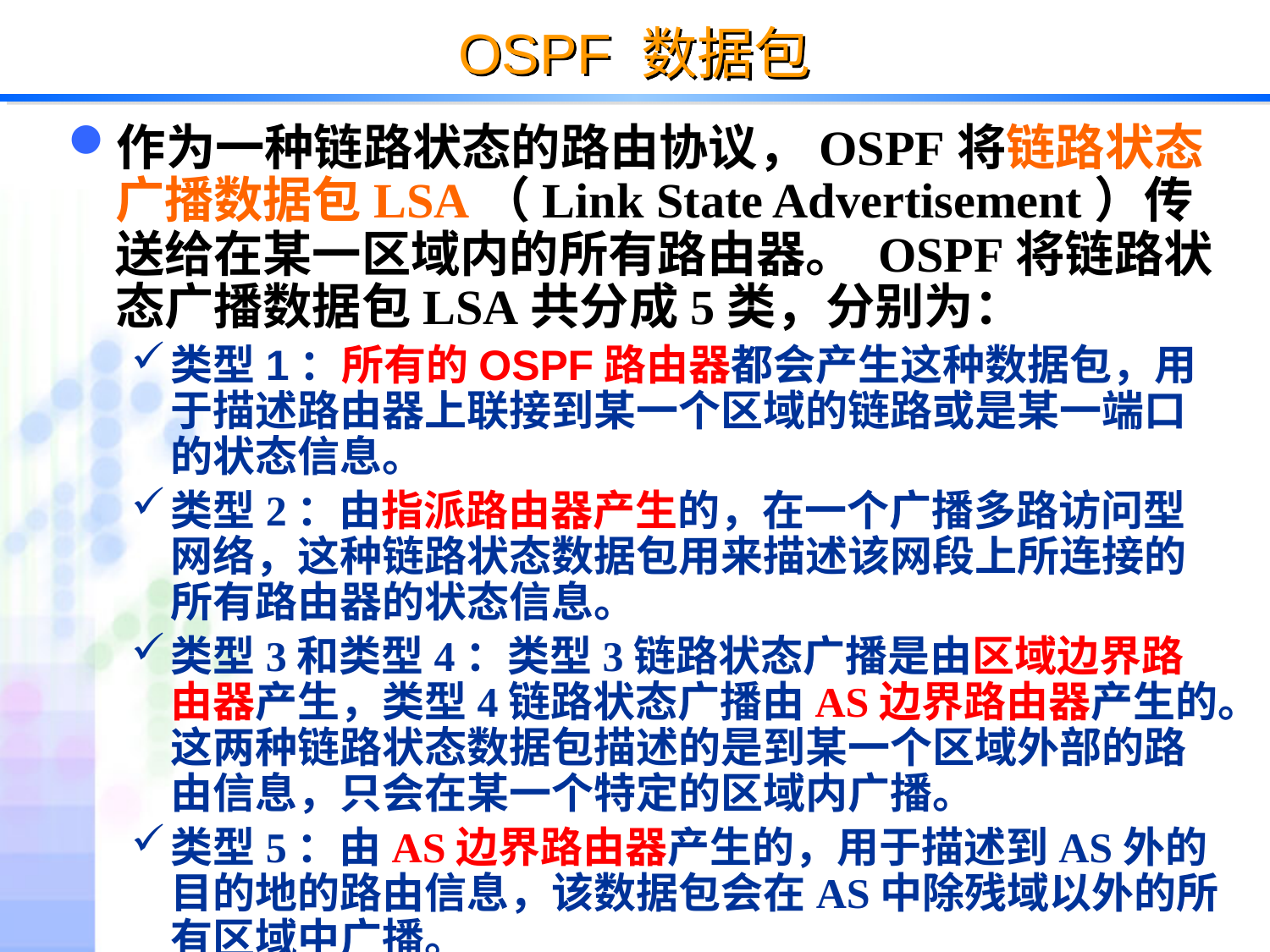

# OSPF 数据包
作为一种链路状态的路由协议，OSPF将链路状态广播数据包LSA（Link State Advertisement）传送给在某一区域内的所有路由器。 OSPF将链路状态广播数据包LSA共分成5类，分别为：
类型1：所有的OSPF路由器都会产生这种数据包，用于描述路由器上联接到某一个区域的链路或是某一端口的状态信息。
类型2：由指派路由器产生的，在一个广播多路访问型网络，这种链路状态数据包用来描述该网段上所连接的所有路由器的状态信息。
类型3和类型4：类型3链路状态广播是由区域边界路由器产生，类型4链路状态广播由AS边界路由器产生的。这两种链路状态数据包描述的是到某一个区域外部的路由信息，只会在某一个特定的区域内广播。
类型5：由AS边界路由器产生的，用于描述到AS外的目的地的路由信息，该数据包会在AS中除残域以外的所有区域中广播。